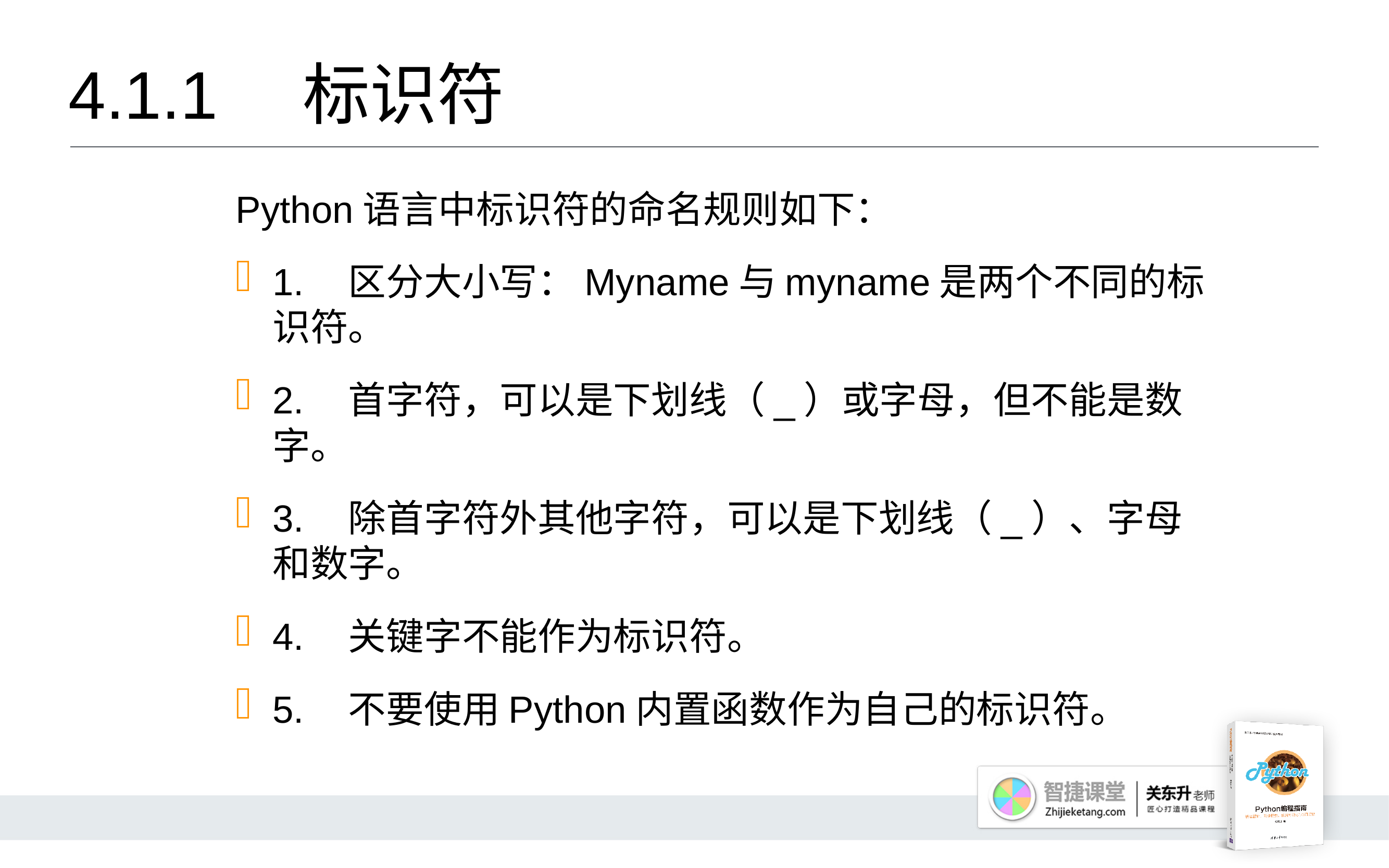

# 4.1.1 	标识符
Python语言中标识符的命名规则如下：
1.	区分大小写：Myname与myname是两个不同的标识符。
2.	首字符，可以是下划线（_）或字母，但不能是数字。
3.	除首字符外其他字符，可以是下划线（_）、字母和数字。
4.	关键字不能作为标识符。
5.	不要使用Python内置函数作为自己的标识符。